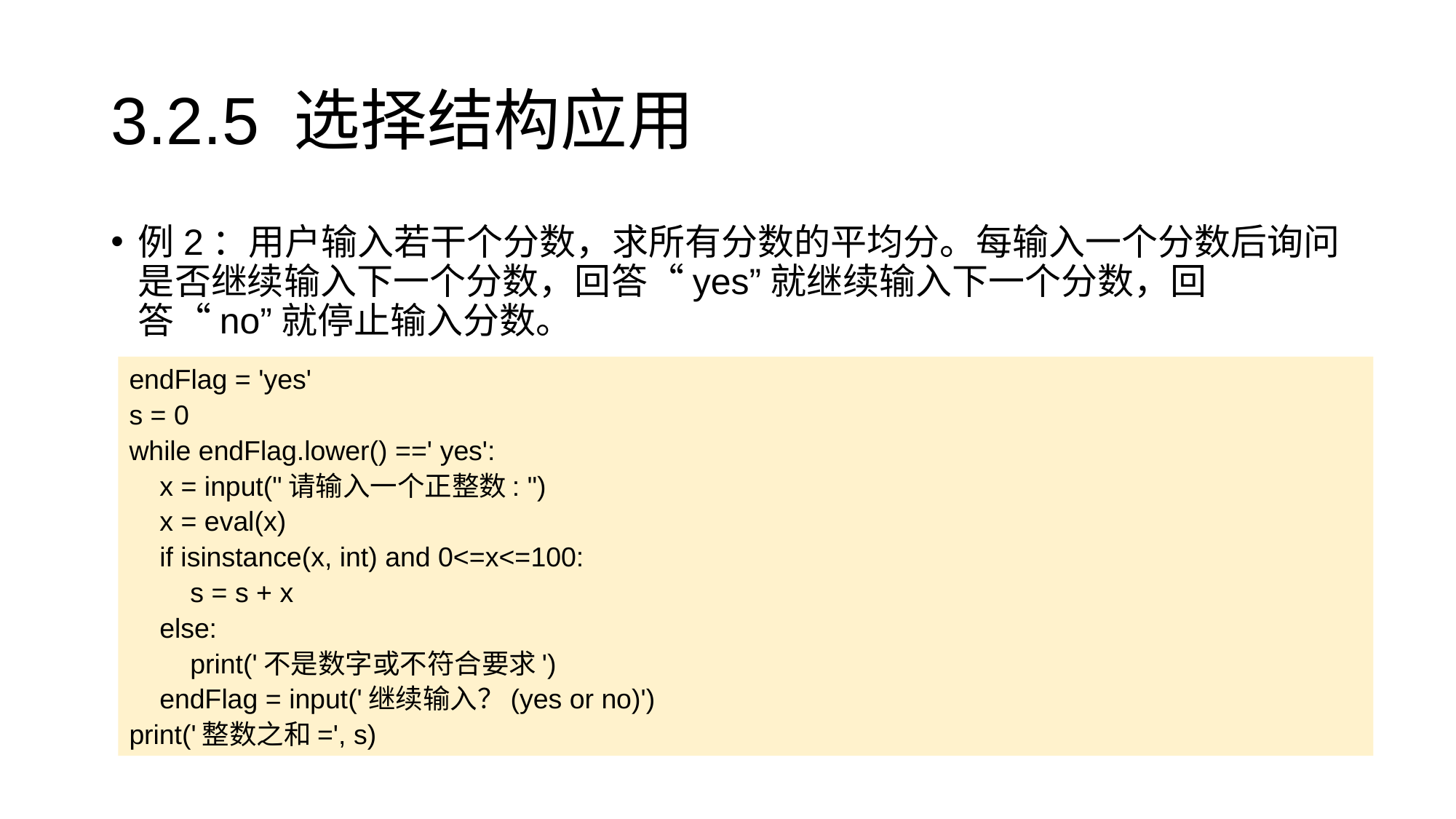

# 3.2.5 选择结构应用
例2：用户输入若干个分数，求所有分数的平均分。每输入一个分数后询问是否继续输入下一个分数，回答“yes”就继续输入下一个分数，回答“no”就停止输入分数。
endFlag = 'yes'
s = 0
while endFlag.lower() ==' yes':
    x = input("请输入一个正整数: ")
    x = eval(x)
    if isinstance(x, int) and 0<=x<=100:
        s = s + x
    else:
        print('不是数字或不符合要求')
    endFlag = input('继续输入？(yes or no)')
print('整数之和=', s)